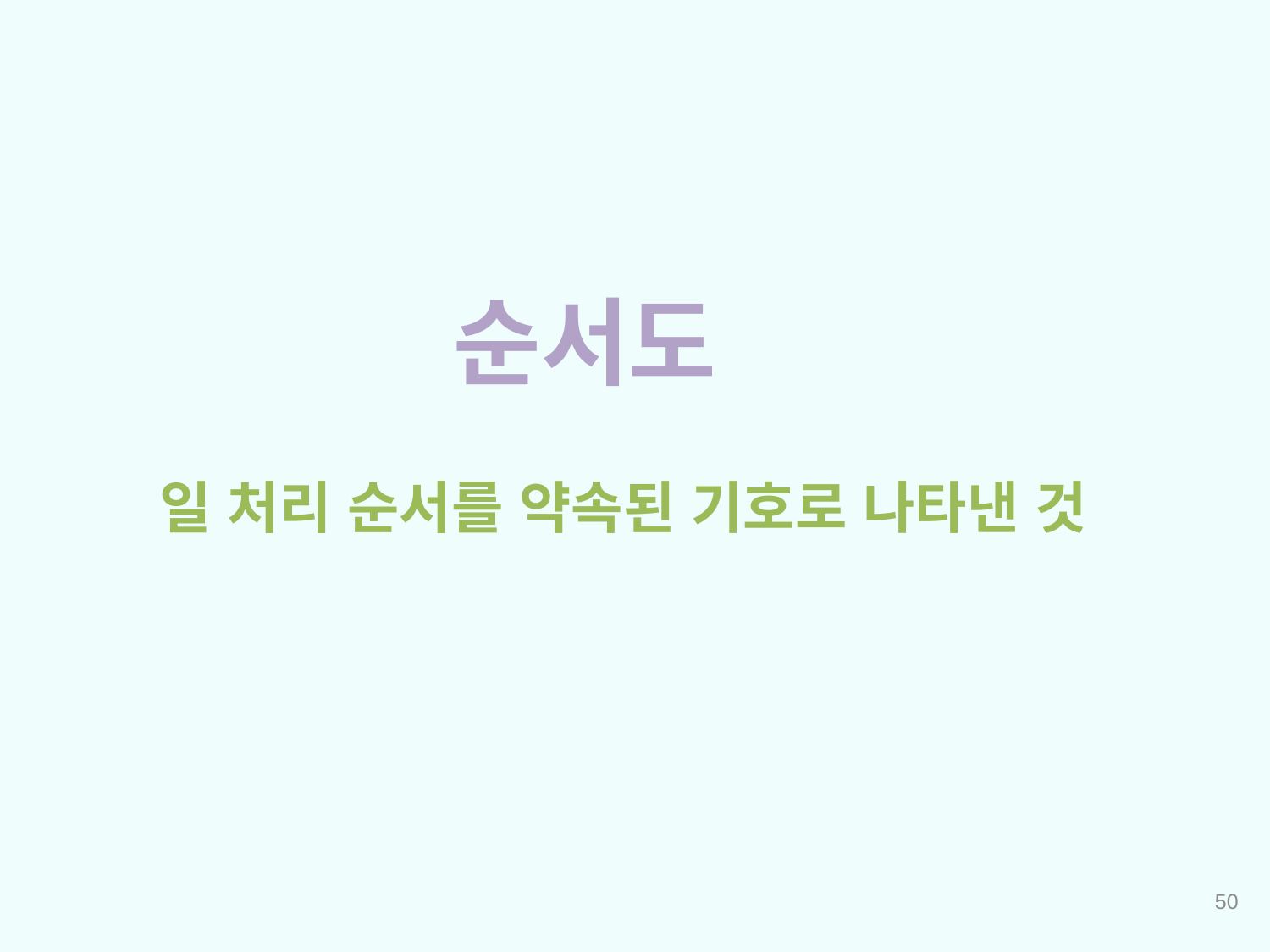

순서도
일 처리 순서를 약속된 기호로 나타낸 것
50